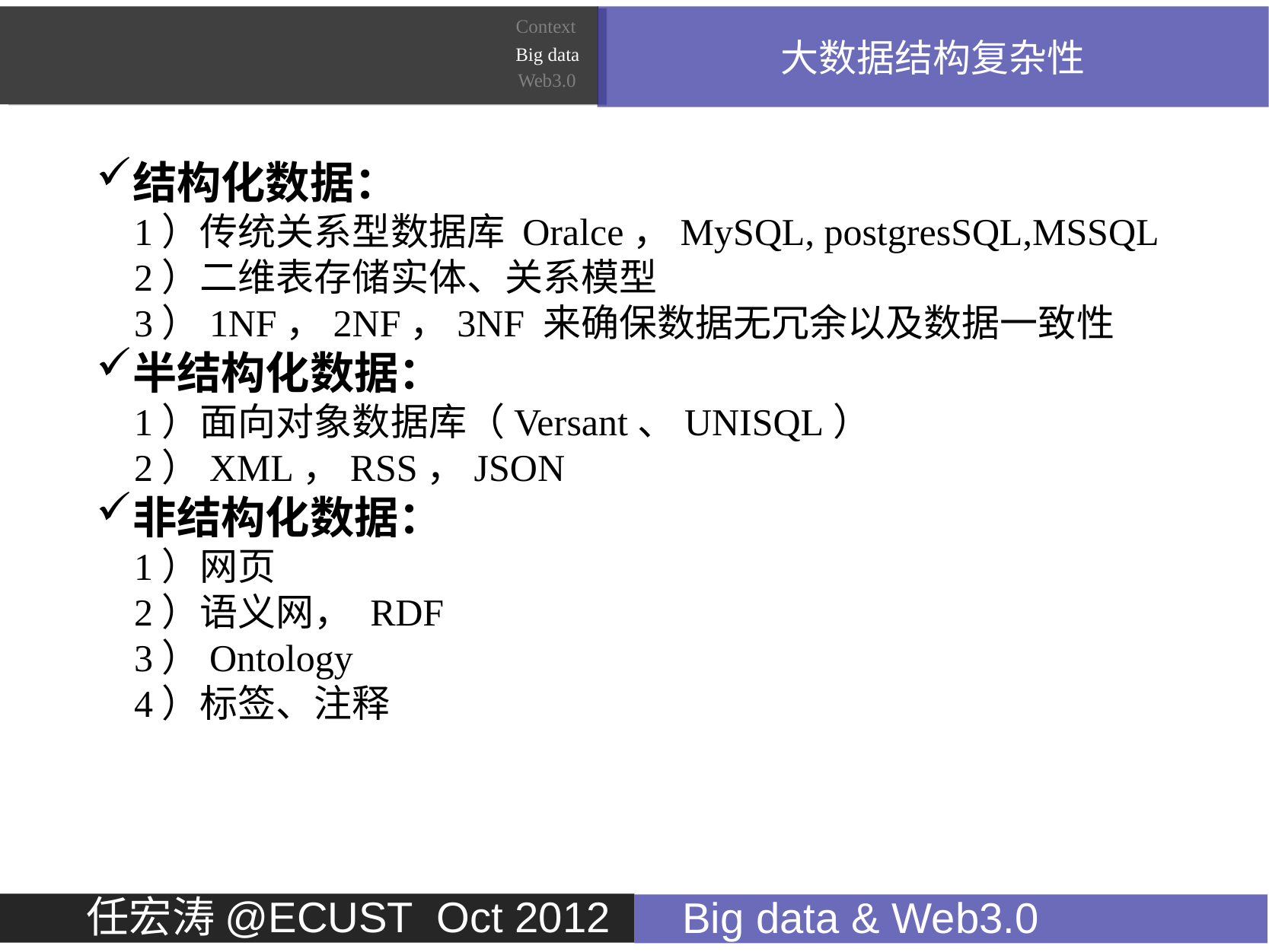

大数据结构复杂性
Context
Big data
Web3.0
结构化数据：
    1）传统关系型数据库 Oralce，MySQL, postgresSQL,MSSQL
    2）二维表存储实体、关系模型
    3）1NF，2NF，3NF 来确保数据无冗余以及数据一致性
半结构化数据：
    1）面向对象数据库（Versant、UNISQL）
    2）XML，RSS，JSON
非结构化数据：
    1）网页
    2）语义网， RDF
    3）Ontology
    4）标签、注释

        任宏涛@ECUST  Oct 2012
    Big data & Web3.0